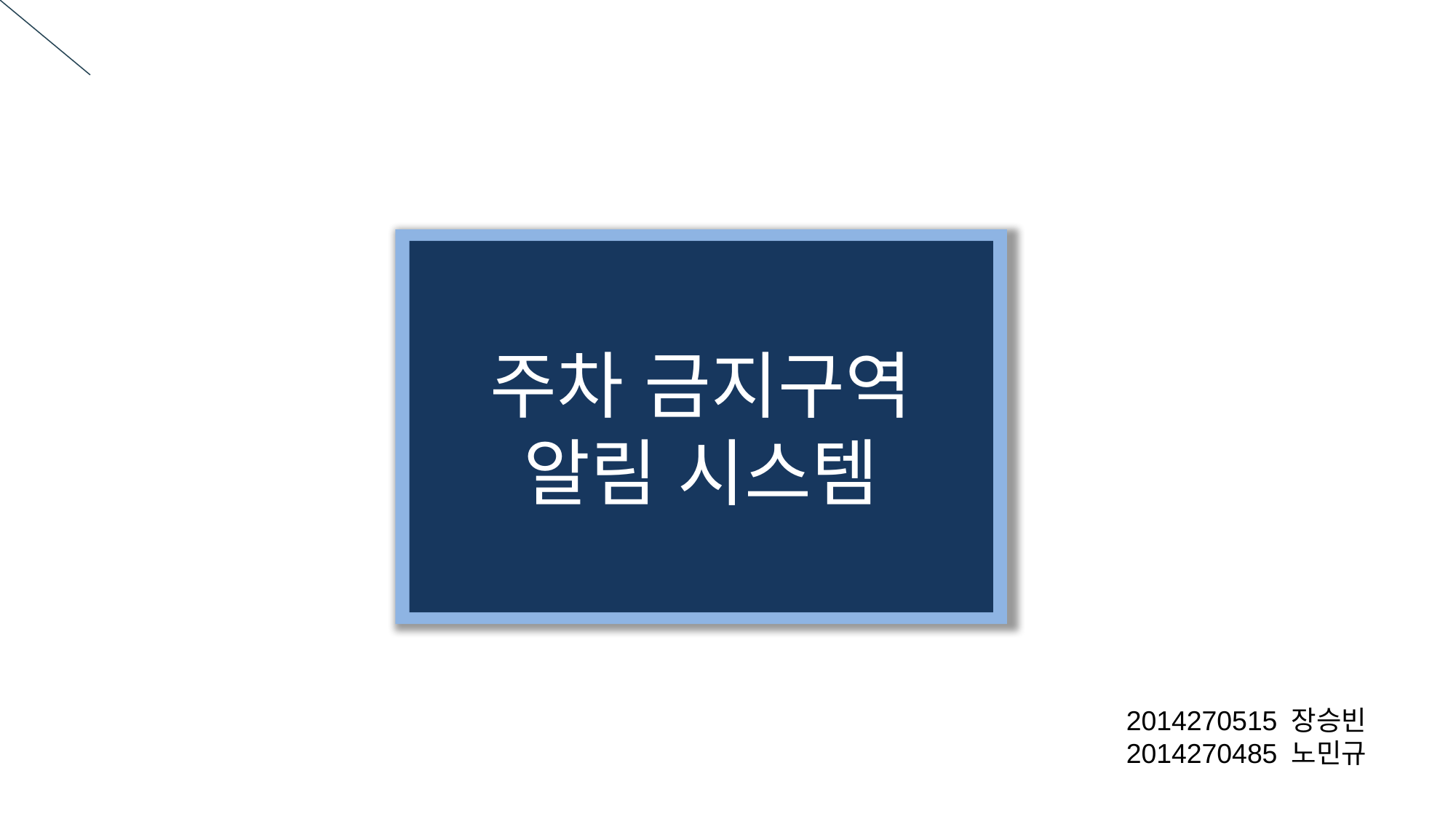

주차 금지구역
알림 시스템
2014270515 장승빈
2014270485 노민규